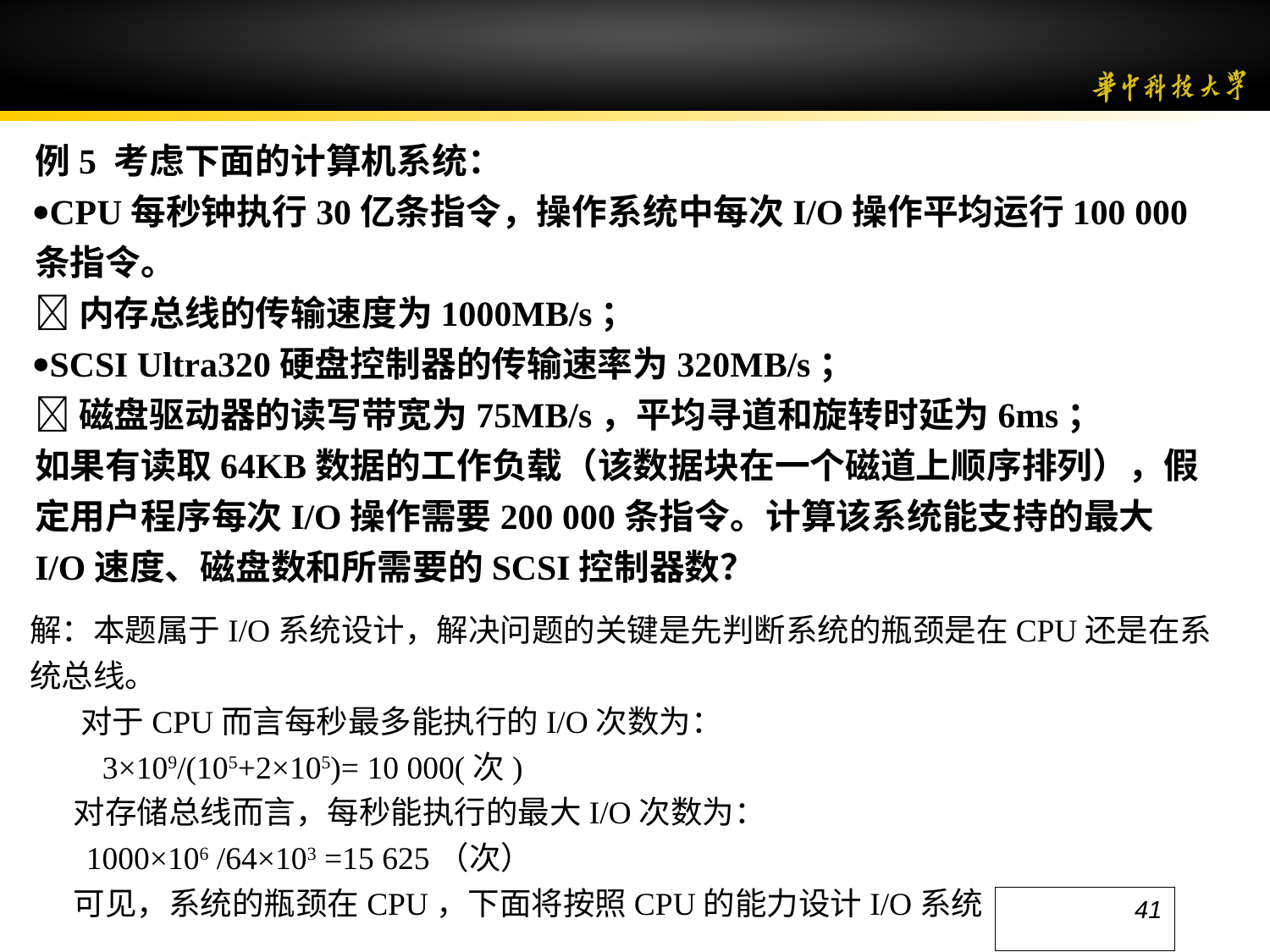

例5 考虑下面的计算机系统：
•CPU每秒钟执行30亿条指令，操作系统中每次I/O操作平均运行100 000条指令。
•内存总线的传输速度为1000MB/s；
•SCSI Ultra320硬盘控制器的传输速率为320MB/s；
•磁盘驱动器的读写带宽为75MB/s，平均寻道和旋转时延为6ms；
如果有读取64KB数据的工作负载（该数据块在一个磁道上顺序排列），假定用户程序每次I/O操作需要200 000条指令。计算该系统能支持的最大I/O速度、磁盘数和所需要的SCSI控制器数？
解：本题属于I/O系统设计，解决问题的关键是先判断系统的瓶颈是在CPU还是在系统总线。
      对于CPU而言每秒最多能执行的I/O次数为：
         3×109/(105+2×105)= 10 000(次)
     对存储总线而言，每秒能执行的最大I/O次数为：
       1000×106 /64×103 =15 625（次）
     可见，系统的瓶颈在CPU，下面将按照CPU的能力设计I/O系统
41